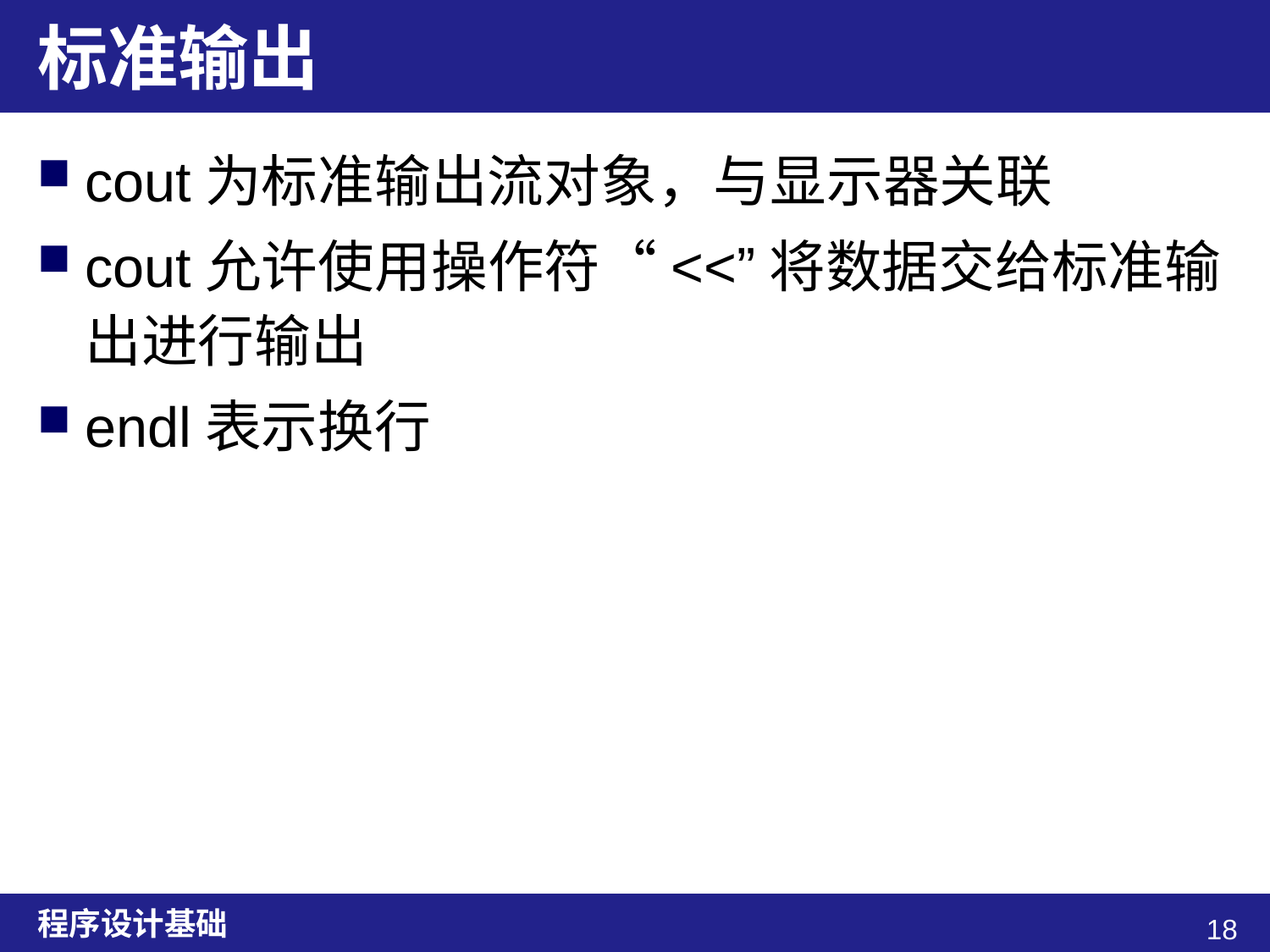

# 标准输出
cout为标准输出流对象，与显示器关联
cout允许使用操作符“<<”将数据交给标准输出进行输出
endl表示换行